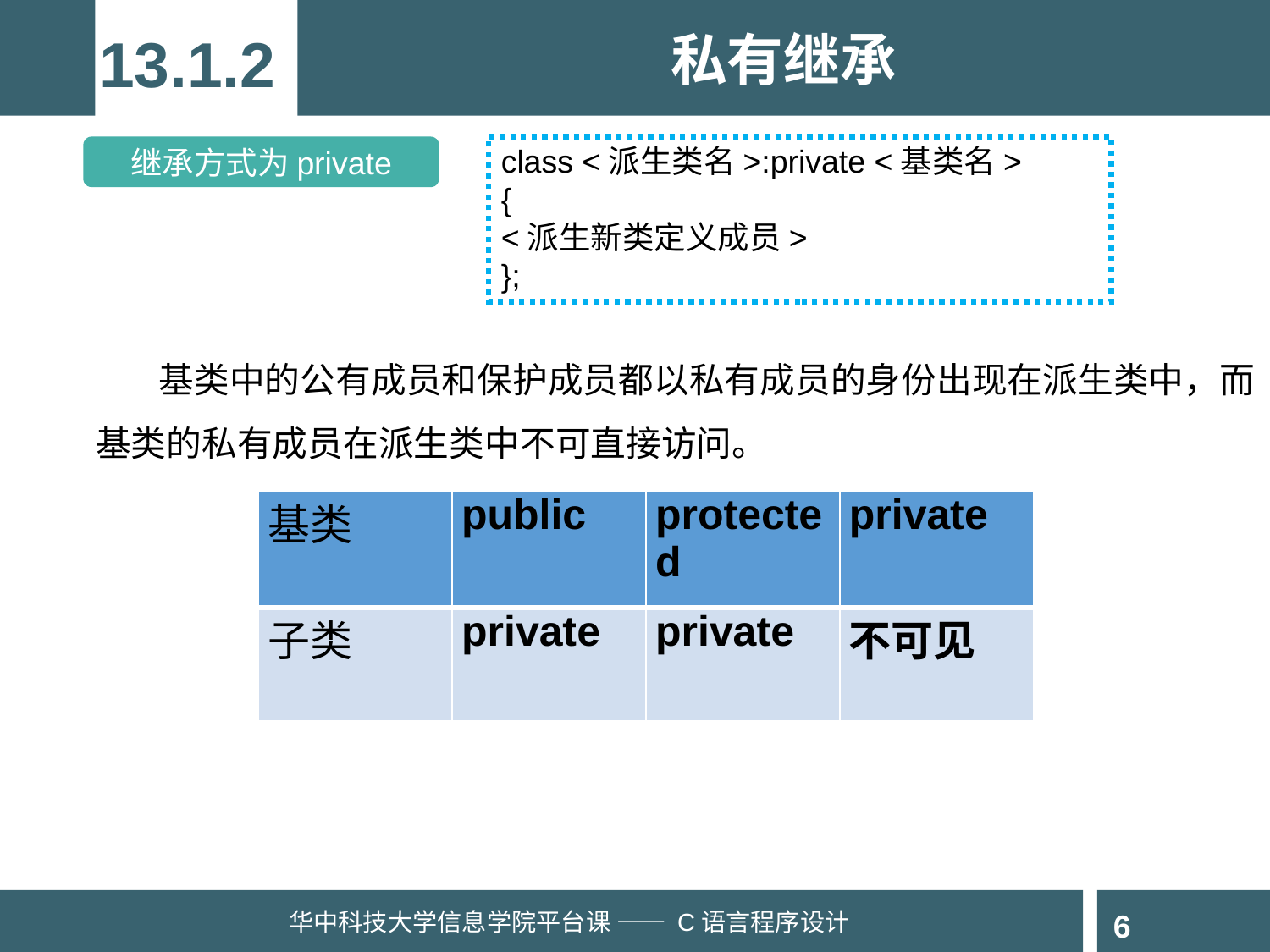

私有继承
13.1.2
class <派生类名>:private <基类名>
{
<派生新类定义成员>
};

继承方式为private
       基类中的公有成员和保护成员都以私有成员的身份出现在派生类中，而基类的私有成员在派生类中不可直接访问。
| 基类 | public | protected | private |
| --- | --- | --- | --- |
| 子类 | private | private | 不可见 |